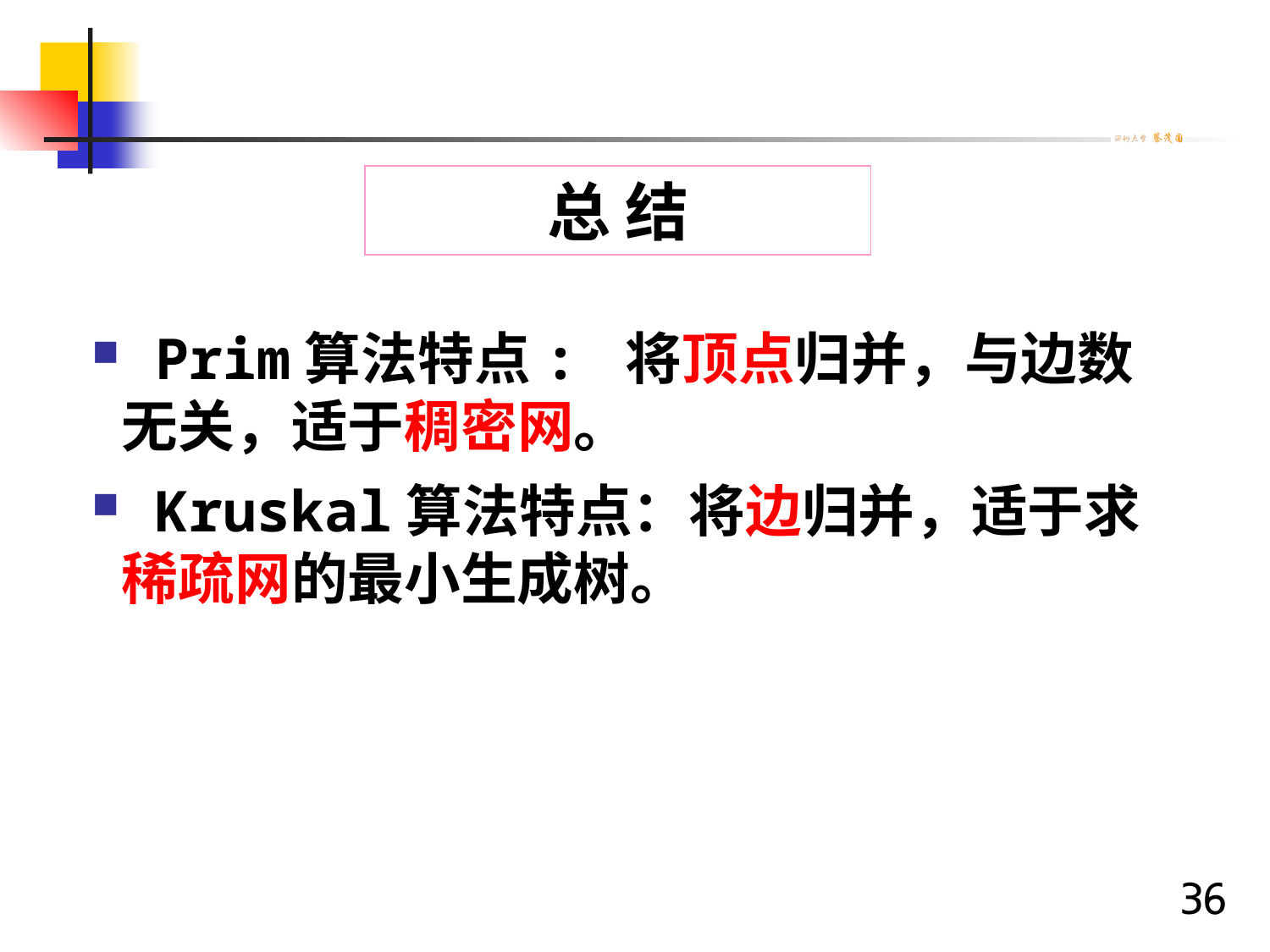

总 结
 Prim算法特点: 将顶点归并，与边数无关，适于稠密网。
 Kruskal算法特点：将边归并，适于求稀疏网的最小生成树。

36